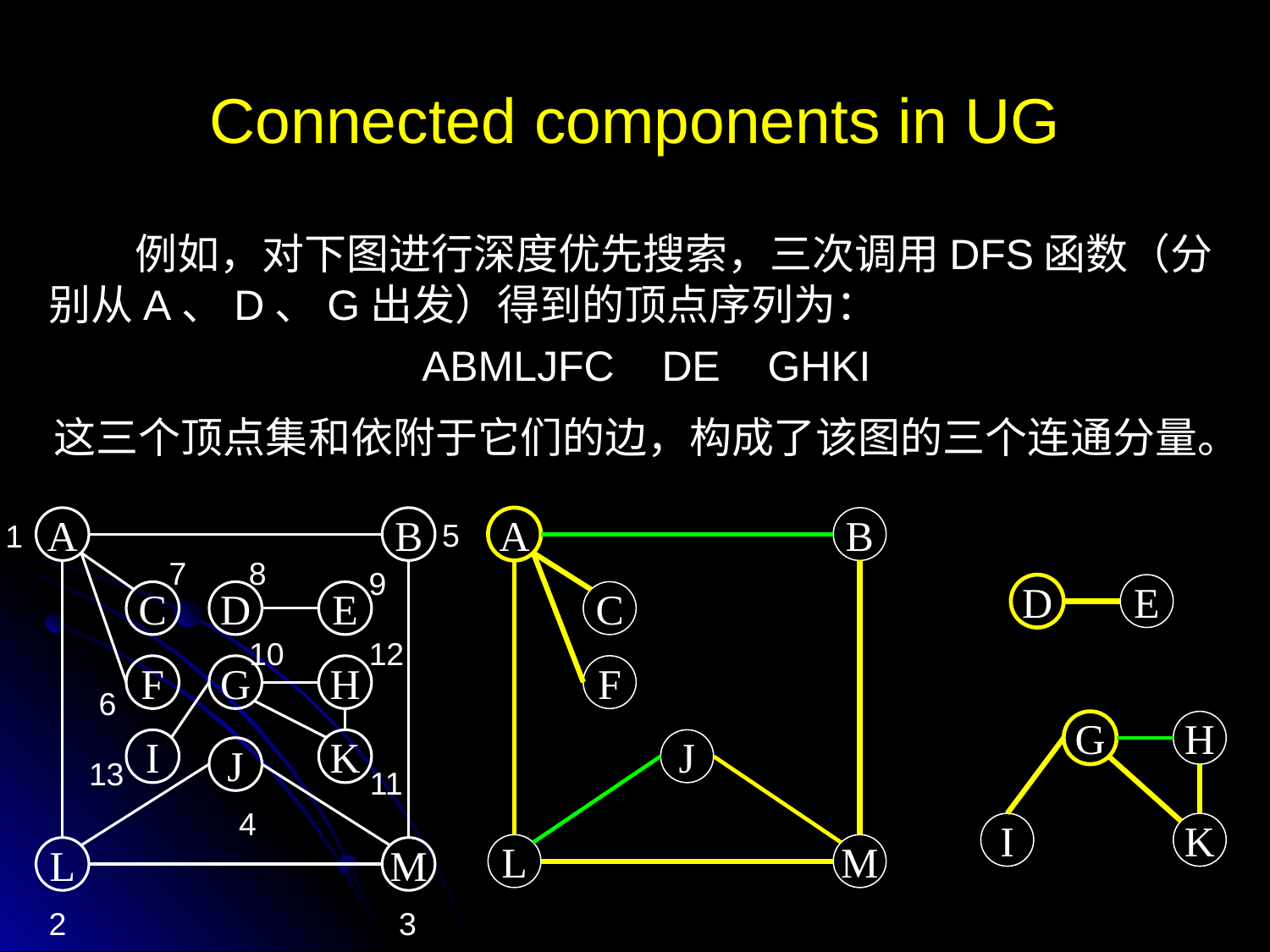

# Connected components in UG
        例如，对下图进行深度优先搜索，三次调用DFS函数（分别从A、D、G出发）得到的顶点序列为：
ABMLJFC    DE    GHKI
这三个顶点集和依附于它们的边，构成了该图的三个连通分量。
A
B
A
B
5
1
7
8
9
D
E
C
D
E
C
10
12
F
G
H
F
6
G
H
I
K
J
J
13
11
4
I
K
L
M
L
M
2
3